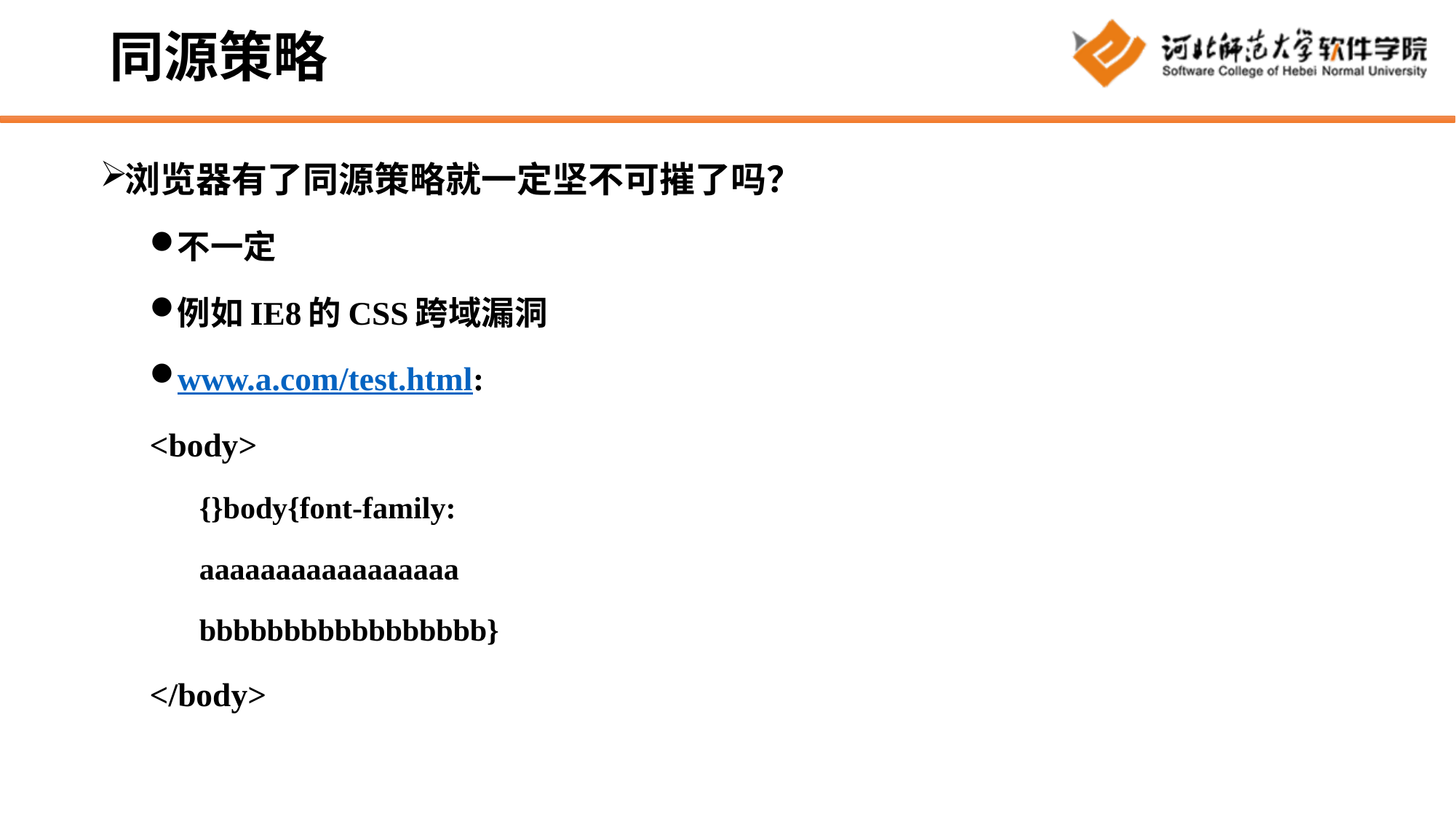

# 同源策略
浏览器有了同源策略就一定坚不可摧了吗？
不一定
例如IE8的CSS跨域漏洞
www.a.com/test.html:
<body>
{}body{font-family:
aaaaaaaaaaaaaaaaa
bbbbbbbbbbbbbbbbb}
</body>